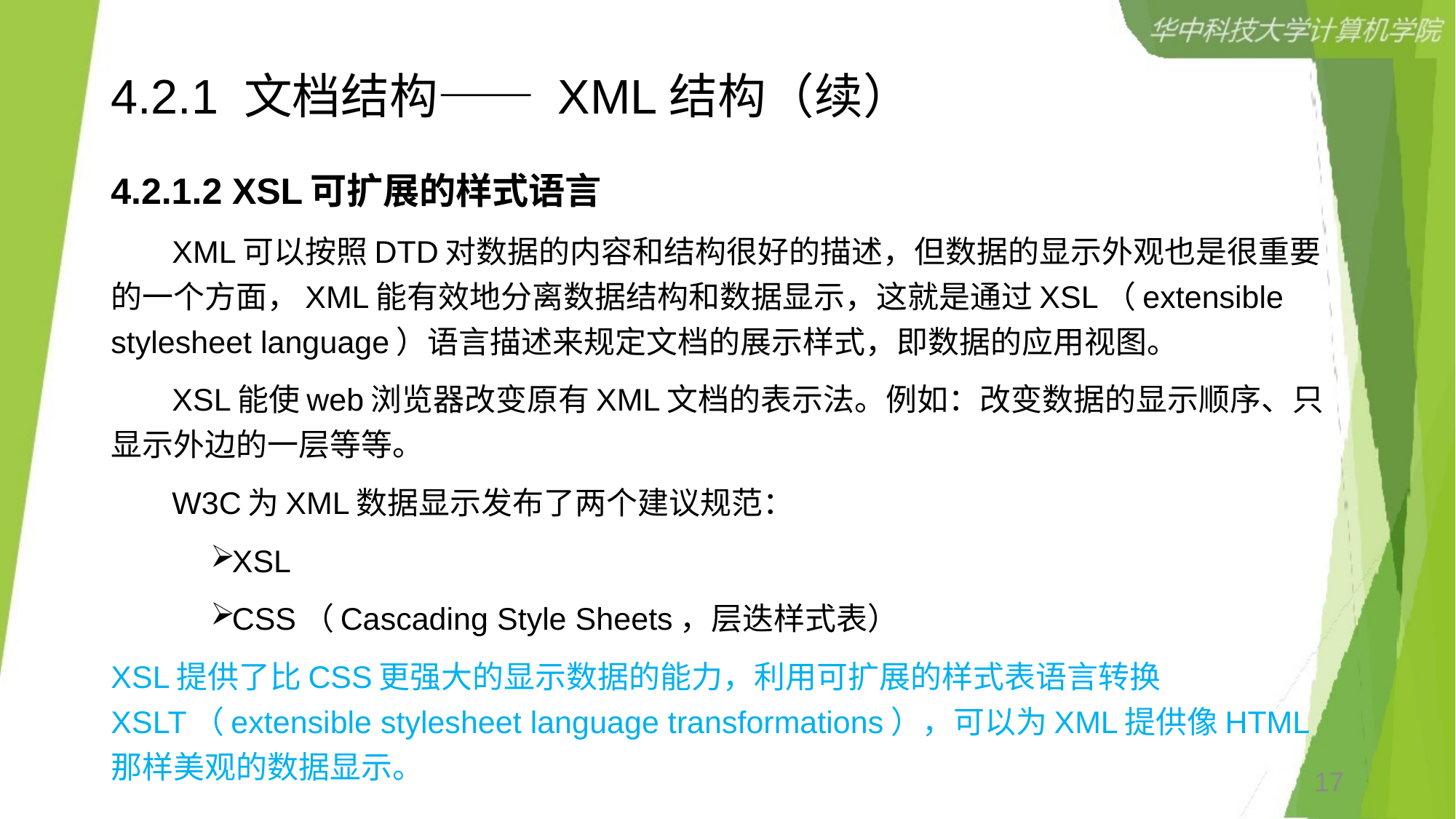

# 4.2.1 文档结构—— XML结构（续）
4.2.1.2 XSL可扩展的样式语言
       XML可以按照DTD对数据的内容和结构很好的描述，但数据的显示外观也是很重要的一个方面，XML能有效地分离数据结构和数据显示，这就是通过XSL（extensible stylesheet language）语言描述来规定文档的展示样式，即数据的应用视图。
       XSL能使web浏览器改变原有XML文档的表示法。例如：改变数据的显示顺序、只显示外边的一层等等。
       W3C为XML数据显示发布了两个建议规范：
XSL
CSS（Cascading Style Sheets，层迭样式表）
XSL提供了比CSS更强大的显示数据的能力，利用可扩展的样式表语言转换XSLT（extensible stylesheet language transformations），可以为XML提供像HTML那样美观的数据显示。
17